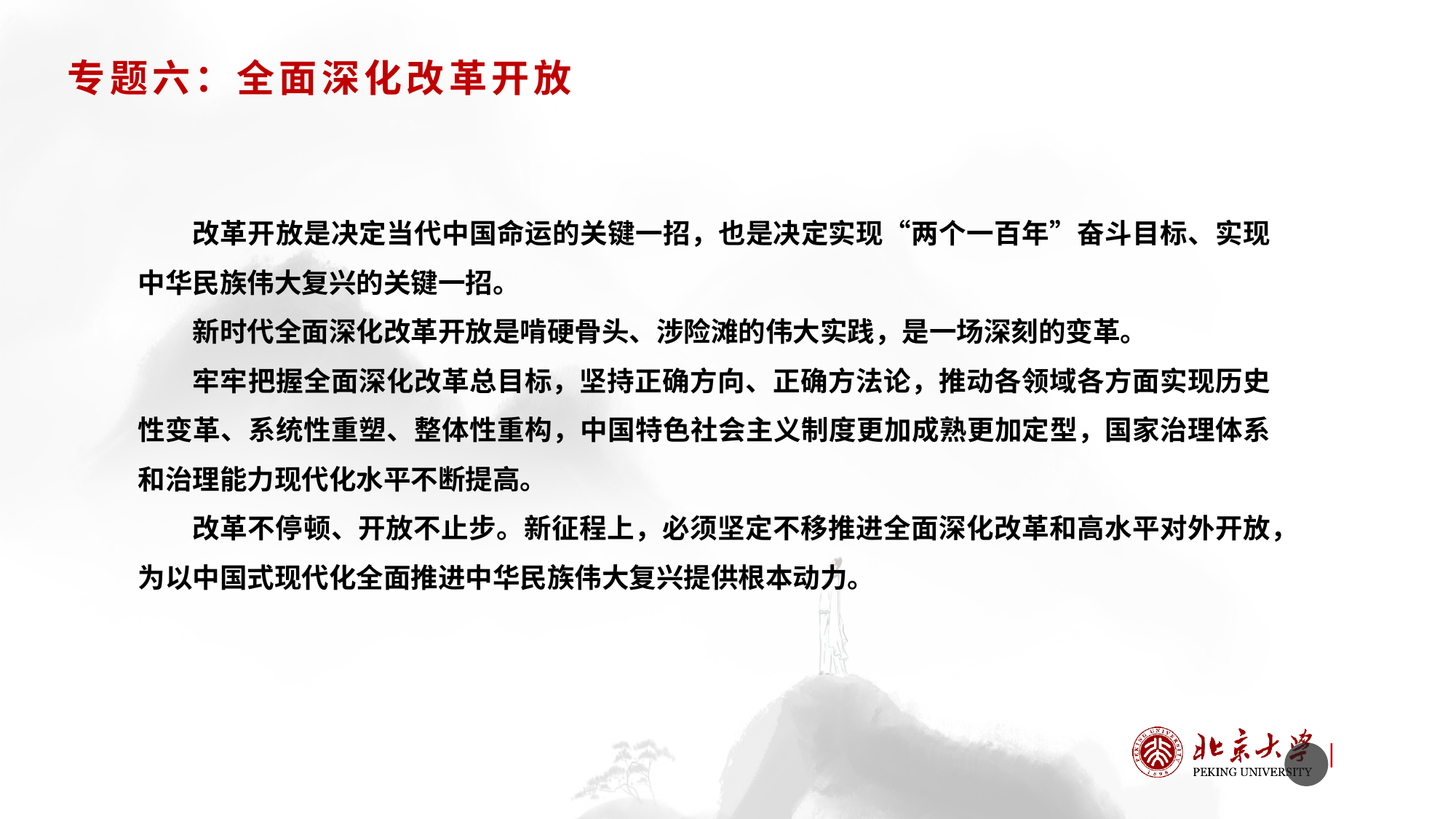

专题六：全面深化改革开放

改革开放是决定当代中国命运的关键一招，也是决定实现“两个一百年”奋斗目标、实现中华民族伟大复兴的关键一招。
新时代全面深化改革开放是啃硬骨头、涉险滩的伟大实践，是一场深刻的变革。
牢牢把握全面深化改革总目标，坚持正确方向、正确方法论，推动各领域各方面实现历史性变革、系统性重塑、整体性重构，中国特色社会主义制度更加成熟更加定型，国家治理体系和治理能力现代化水平不断提高。
改革不停顿、开放不止步。新征程上，必须坚定不移推进全面深化改革和高水平对外开放，为以中国式现代化全面推进中华民族伟大复兴提供根本动力。
25